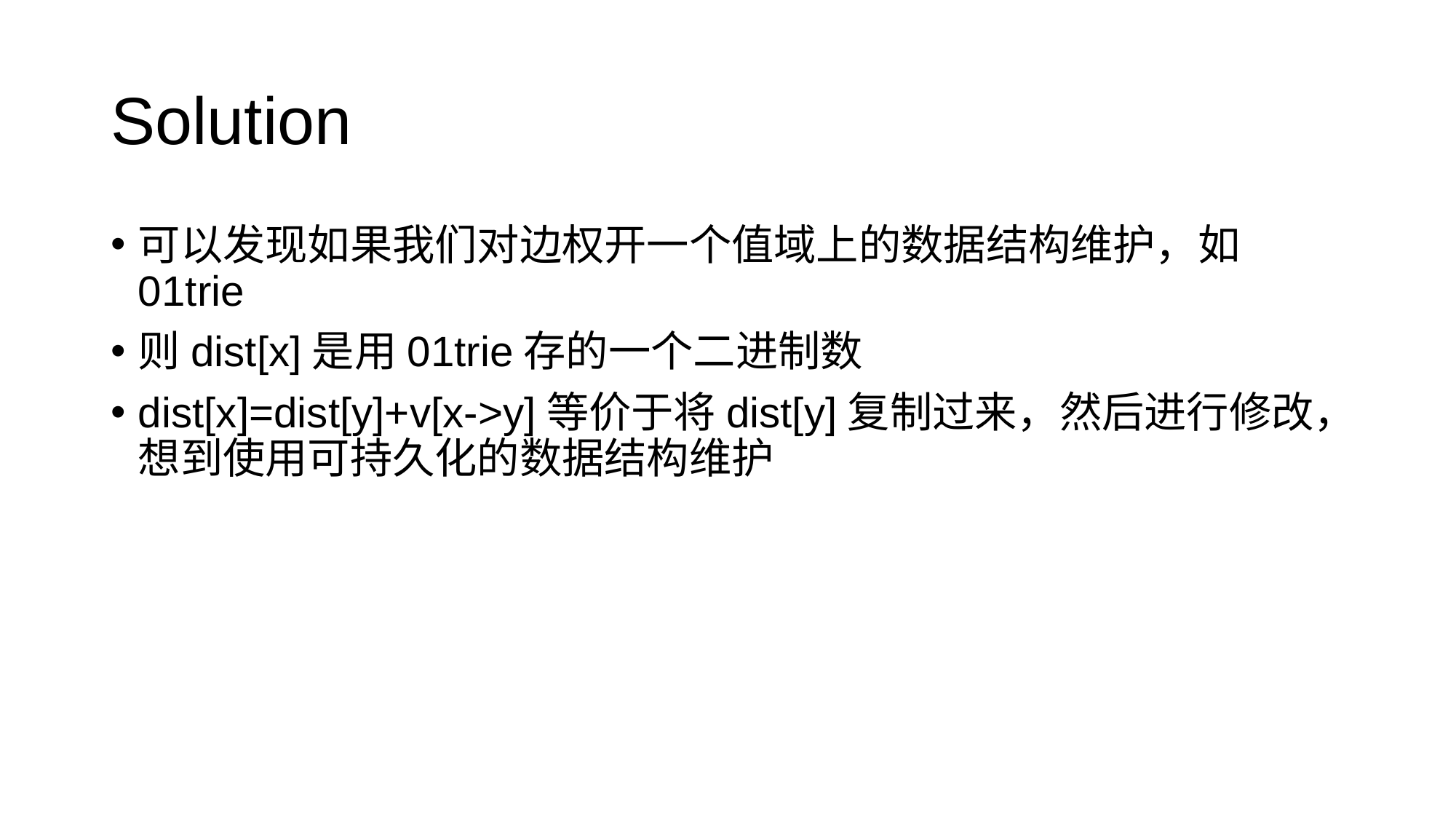

# Solution
可以发现如果我们对边权开一个值域上的数据结构维护，如01trie
则dist[x]是用01trie存的一个二进制数
dist[x]=dist[y]+v[x->y]等价于将dist[y]复制过来，然后进行修改，想到使用可持久化的数据结构维护